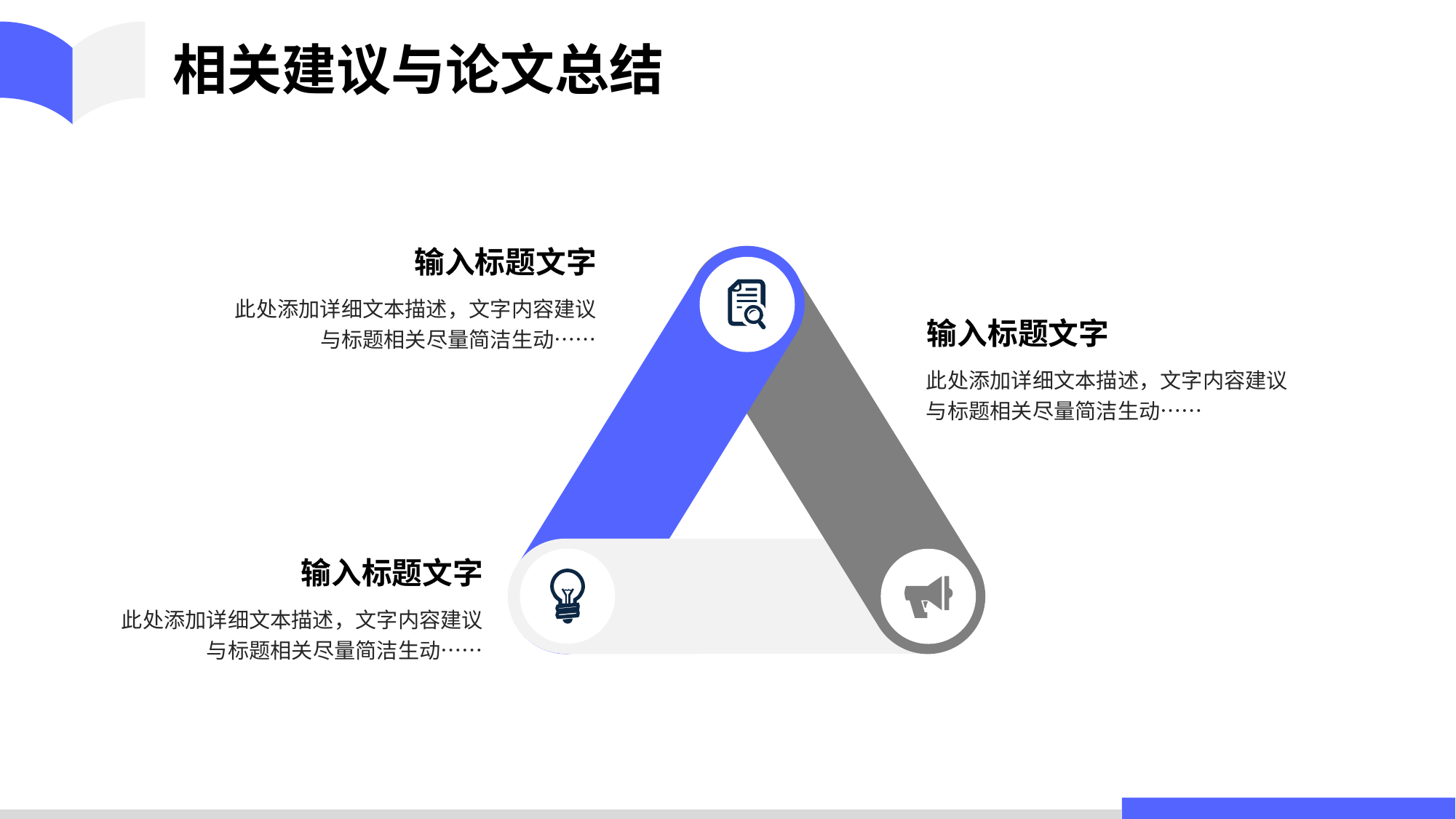

相关建议与论文总结
输入标题文字
此处添加详细文本描述，文字内容建议与标题相关尽量简洁生动……

输入标题文字
此处添加详细文本描述，文字内容建议与标题相关尽量简洁生动……

输入标题文字
此处添加详细文本描述，文字内容建议与标题相关尽量简洁生动……